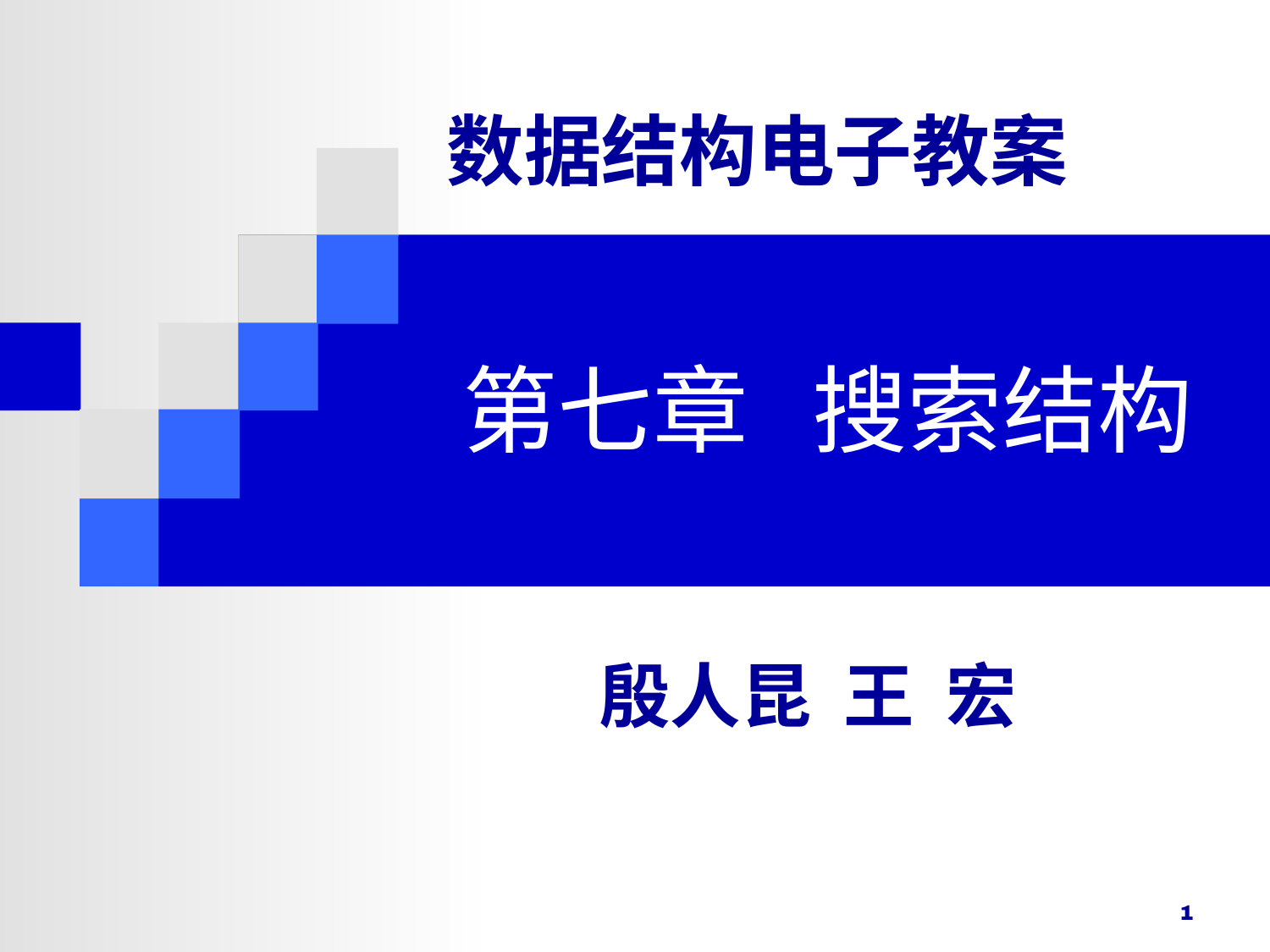

数据结构电子教案
# 第七章   搜索结构
殷人昆  王  宏
1